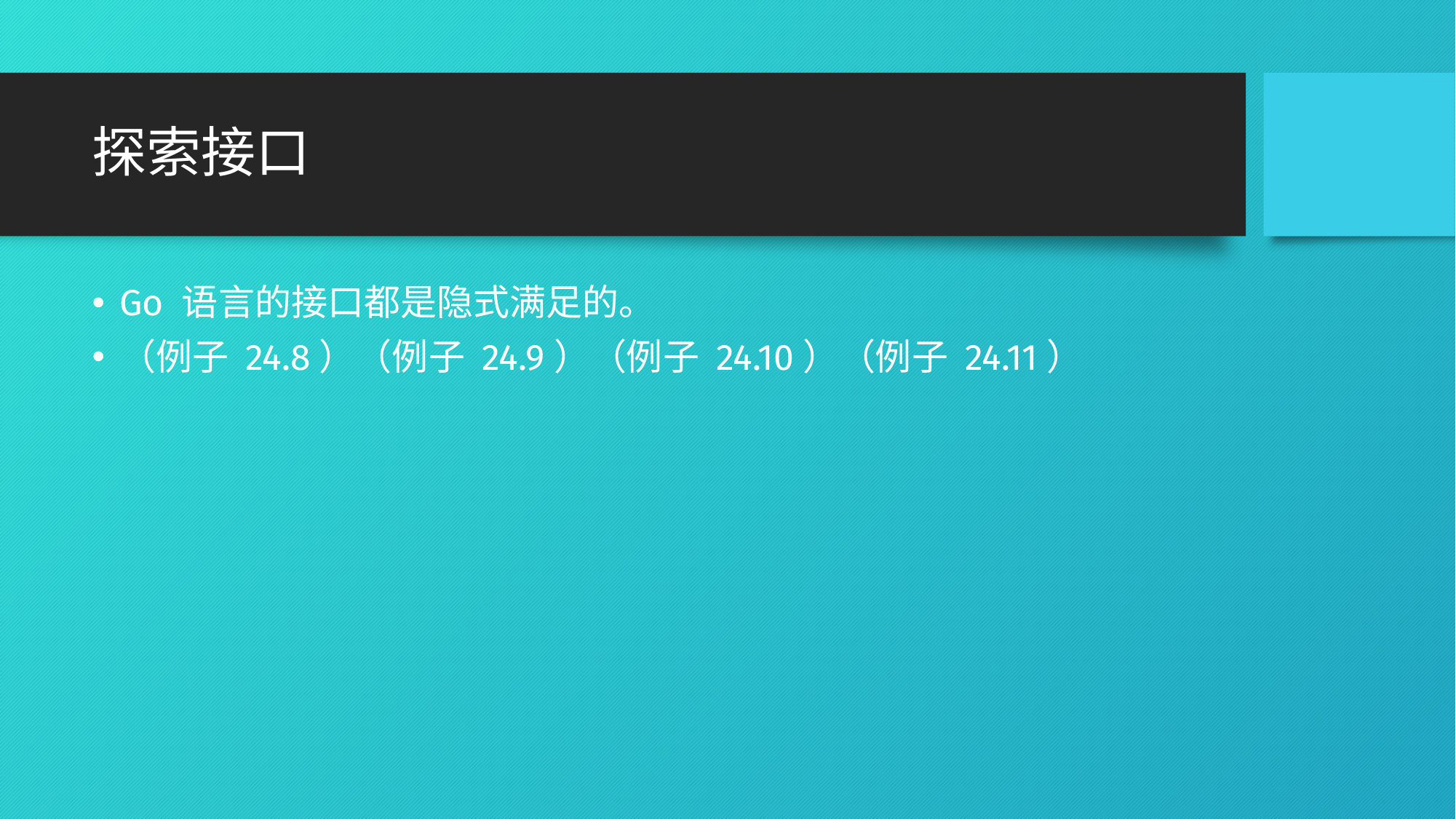

# 探索接口
Go 语言的接口都是隐式满足的。
（例子 24.8）（例子 24.9）（例子 24.10）（例子 24.11）